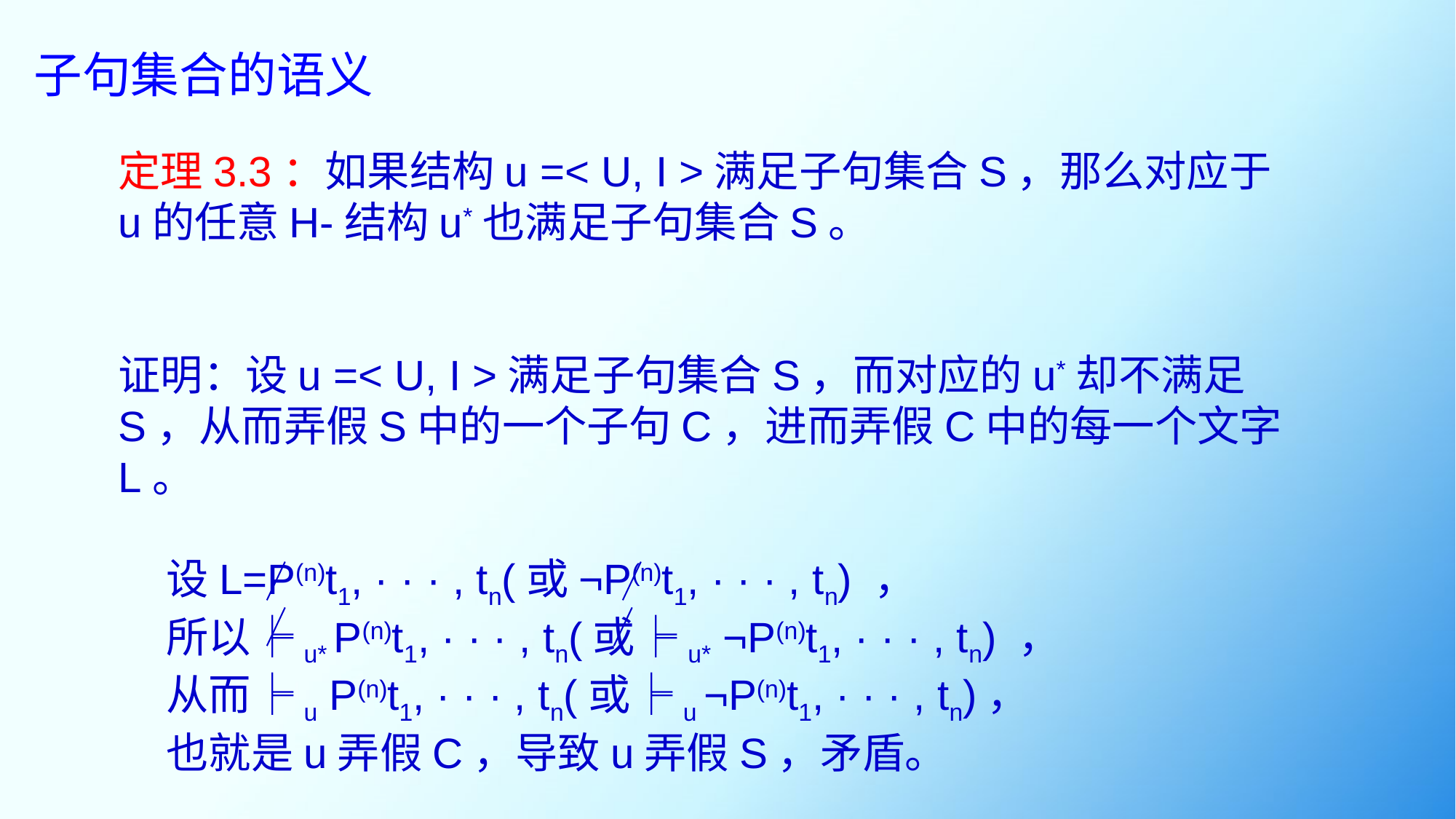

# 子句集合的语义
定理3.3：如果结构u =< U, I >满足子句集合S，那么对应于u的任意H-结构u*也满足子句集合S。

证明：设u =< U, I >满足子句集合S，而对应的u*却不满足S，从而弄假S中的一个子句C，进而弄假C中的每一个文字L。

    设L=P(n)t1, · · · , tn(或¬P(n)t1, · · · , tn) ，
    所以╞u* P(n)t1, · · · , tn(或╞u* ¬P(n)t1, · · · , tn) ，
    从而╞u P(n)t1, · · · , tn(或╞u ¬P(n)t1, · · · , tn)，
    也就是u弄假C，导致u弄假S，矛盾。